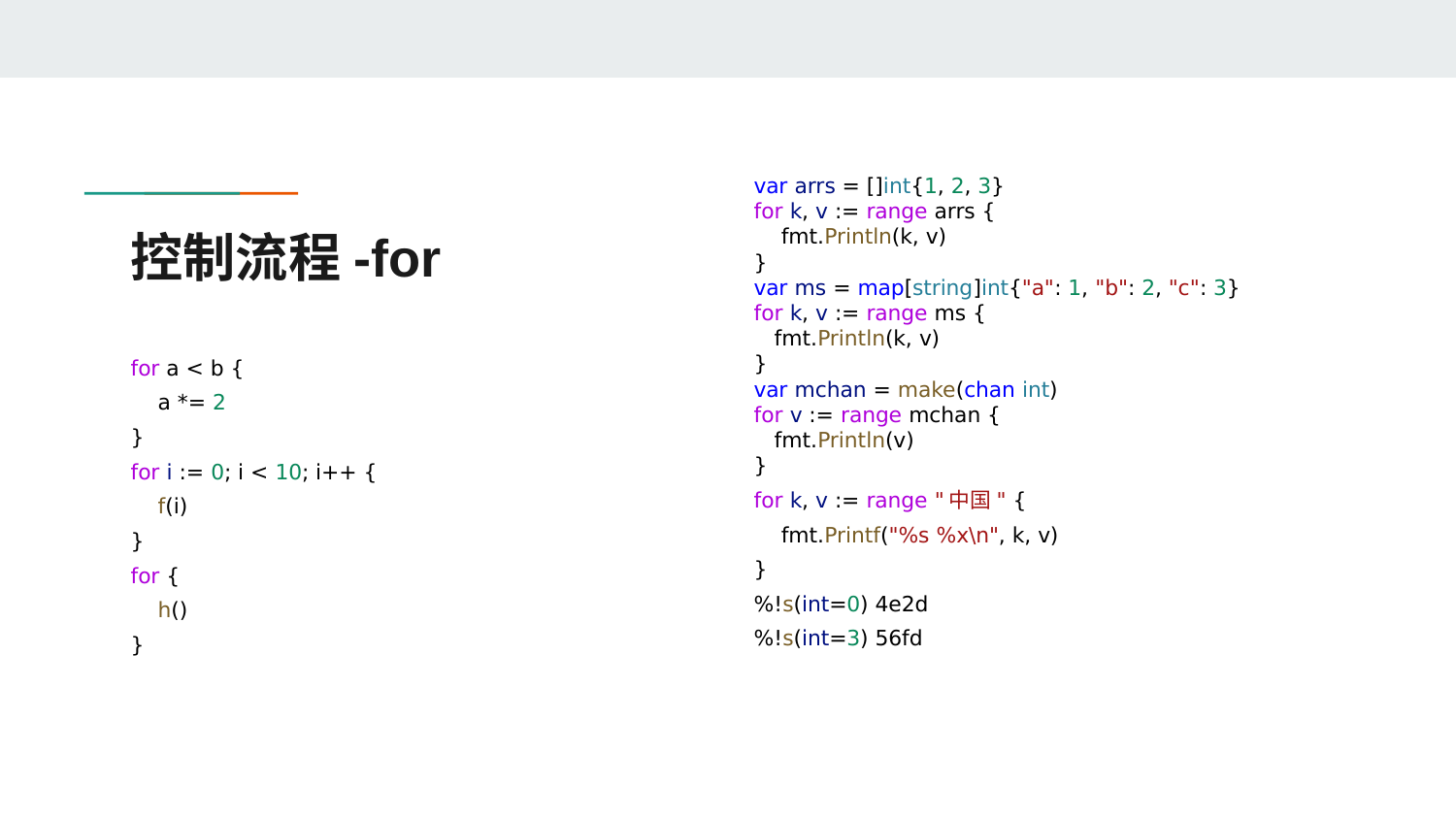

var arrs = []int{1, 2, 3}
for k, v := range arrs {
    fmt.Println(k, v)
}
var ms = map[string]int{"a": 1, "b": 2, "c": 3}
for k, v := range ms {
   fmt.Println(k, v)
}
var mchan = make(chan int)
for v := range mchan {
   fmt.Println(v)
}
for k, v := range "中国" {
    fmt.Printf("%s %x\n", k, v)
}
%!s(int=0) 4e2d
%!s(int=3) 56fd

# 控制流程-for

for a < b {
    a *= 2
}
for i := 0; i < 10; i++ {
    f(i)
}
for {
    h()
}